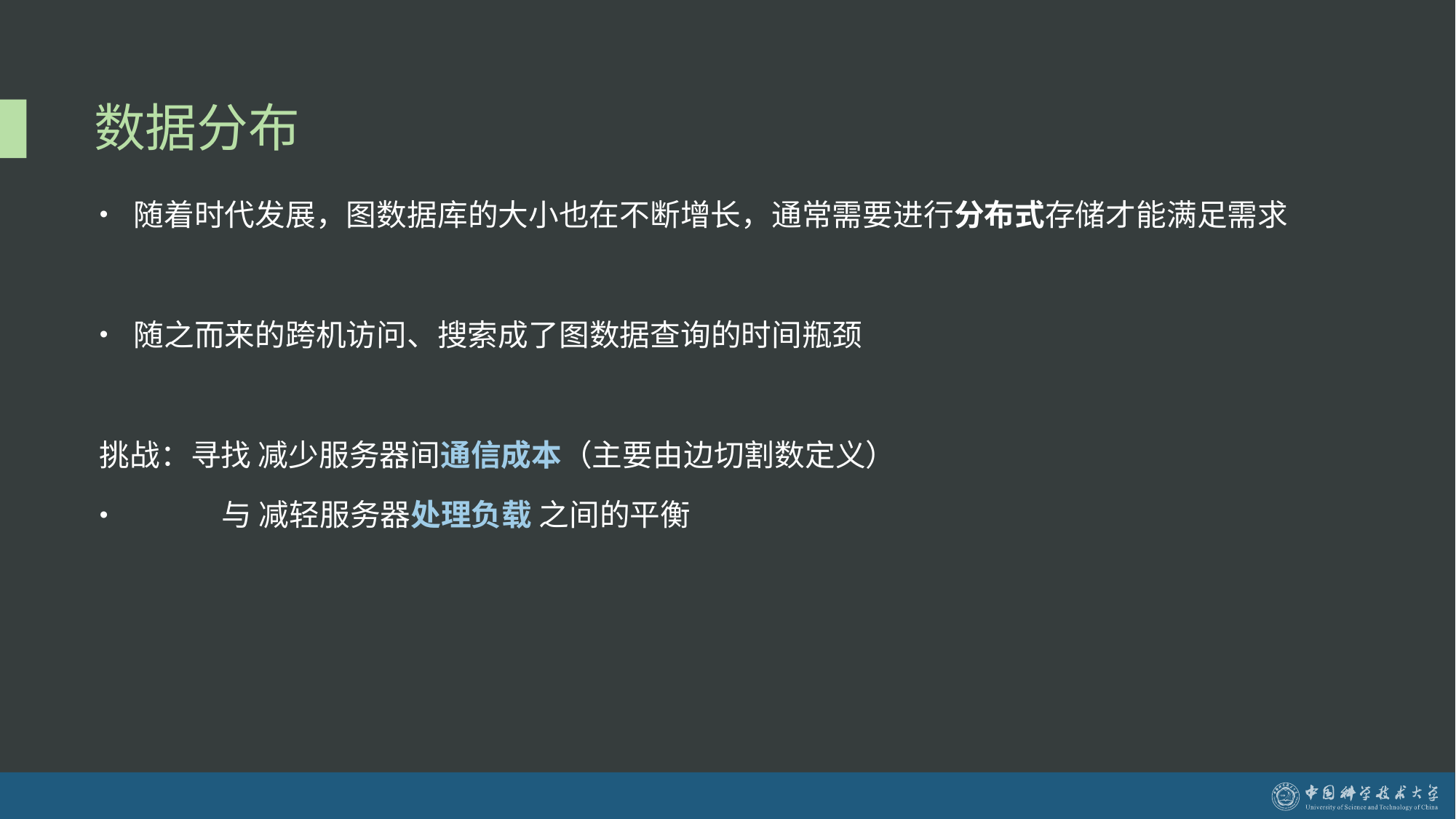

数据分布
随着时代发展，图数据库的大小也在不断增长，通常需要进行分布式存储才能满足需求

随之而来的跨机访问、搜索成了图数据查询的时间瓶颈

挑战：寻找 减少服务器间通信成本（主要由边切割数定义）
            与 减轻服务器处理负载 之间的平衡